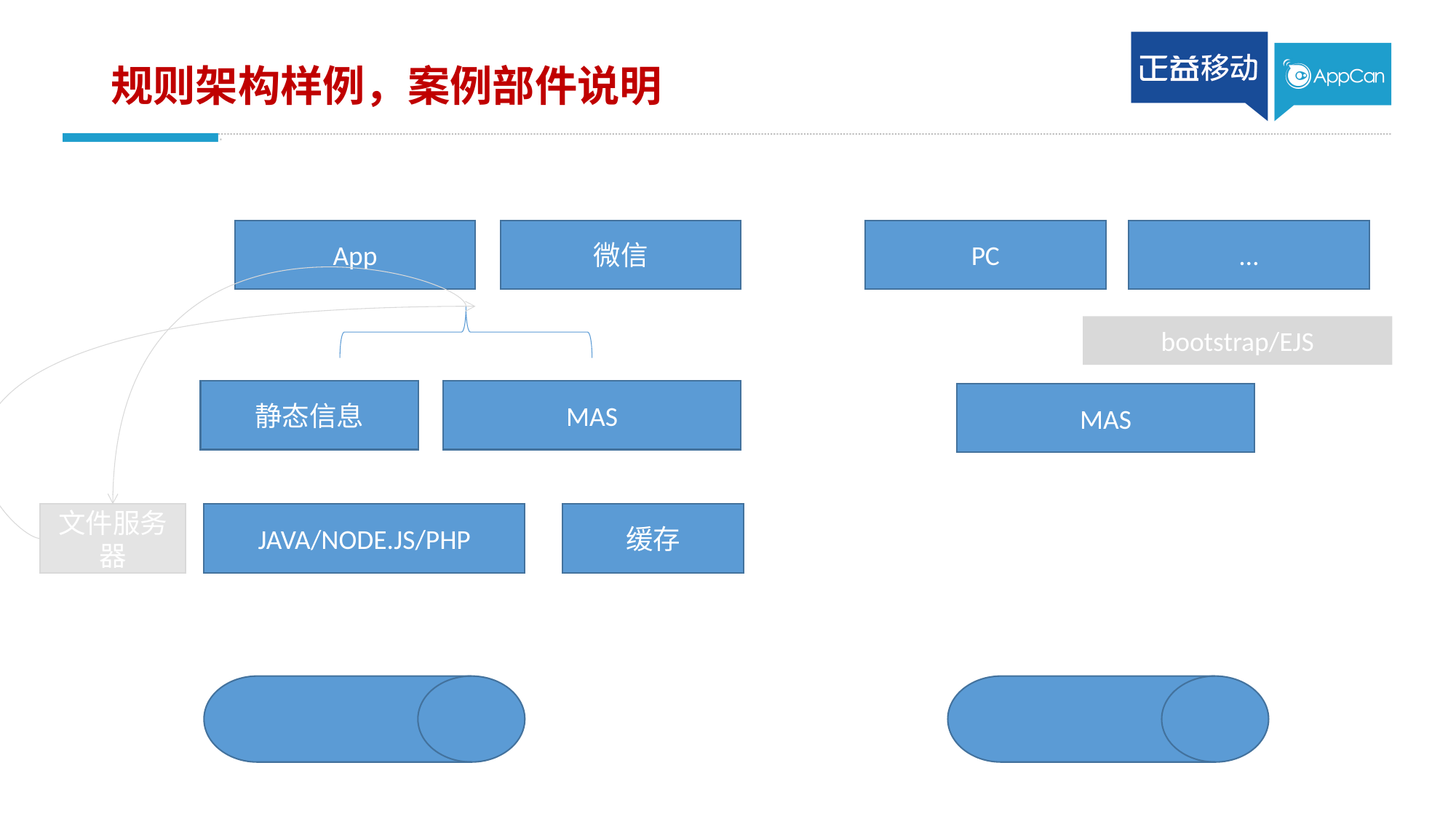

# 规则架构样例，案例部件说明

App
微信
PC
…
bootstrap/EJS
MAS
静态信息
MAS
文件服务器
JAVA/NODE.JS/PHP
缓存